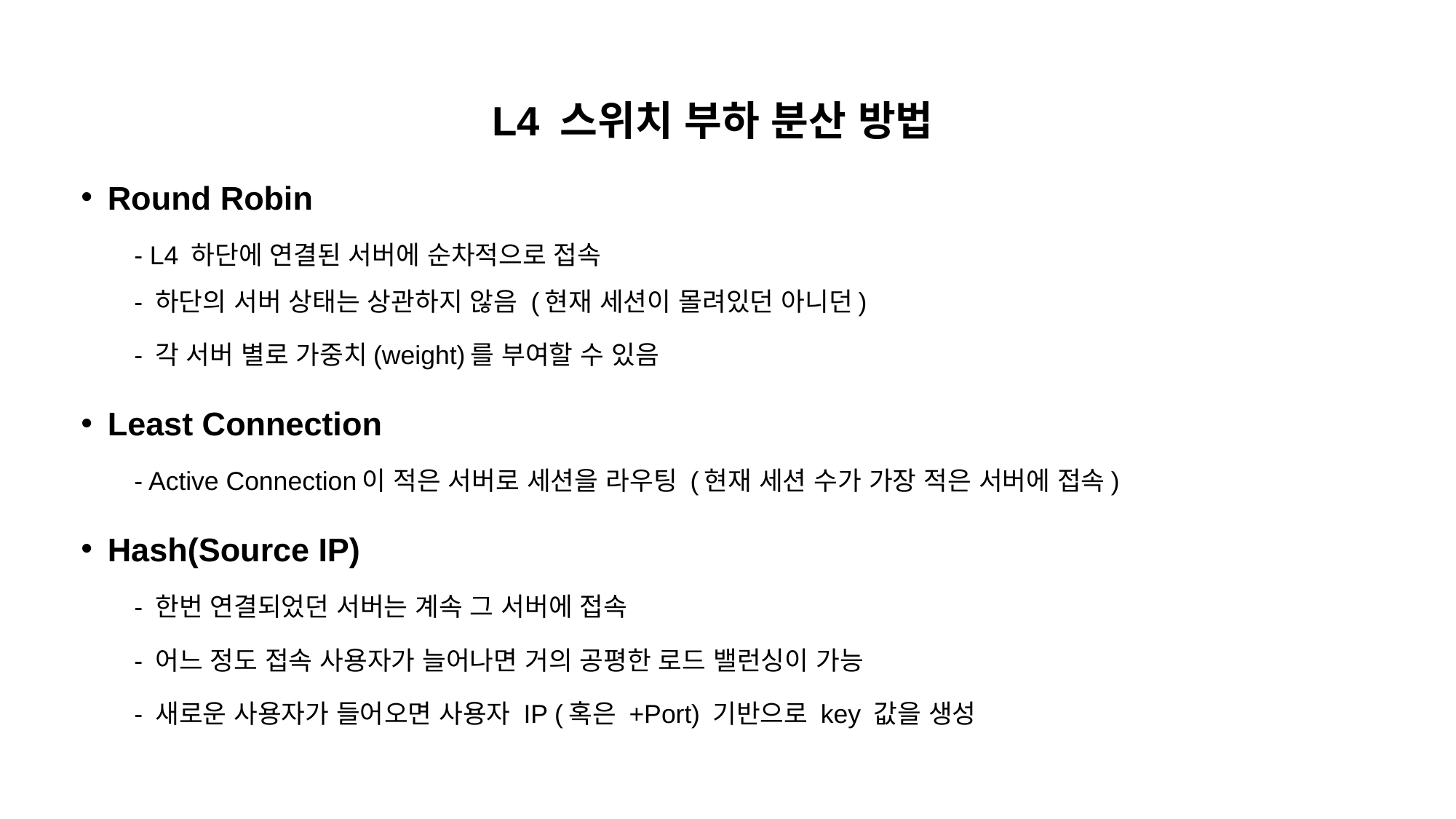

L4 스위치 부하 분산 방법
Round Robin
- L4 하단에 연결된 서버에 순차적으로 접속
- 하단의 서버 상태는 상관하지 않음 (현재 세션이 몰려있던 아니던)
- 각 서버 별로 가중치(weight)를 부여할 수 있음
Least Connection
- Active Connection이 적은 서버로 세션을 라우팅 (현재 세션 수가 가장 적은 서버에 접속)
Hash(Source IP)
- 한번 연결되었던 서버는 계속 그 서버에 접속
- 어느 정도 접속 사용자가 늘어나면 거의 공평한 로드 밸런싱이 가능
- 새로운 사용자가 들어오면 사용자 IP (혹은 +Port) 기반으로 key 값을 생성